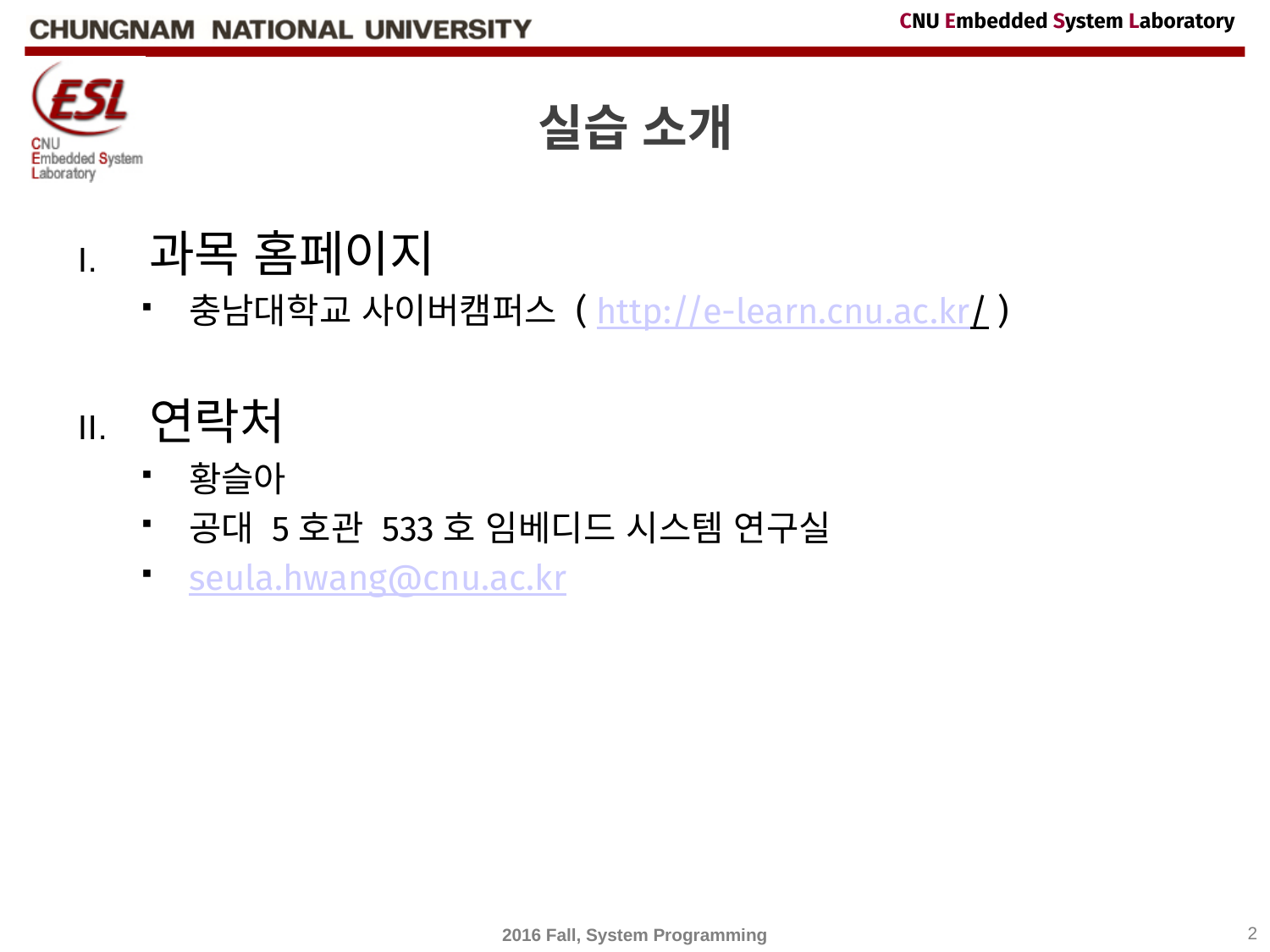

# 실습 소개
과목 홈페이지
충남대학교 사이버캠퍼스 ( http://e-learn.cnu.ac.kr/ )

연락처
황슬아
공대 5호관 533호 임베디드 시스템 연구실
seula.hwang@cnu.ac.kr

2016 Fall, System Programming
2